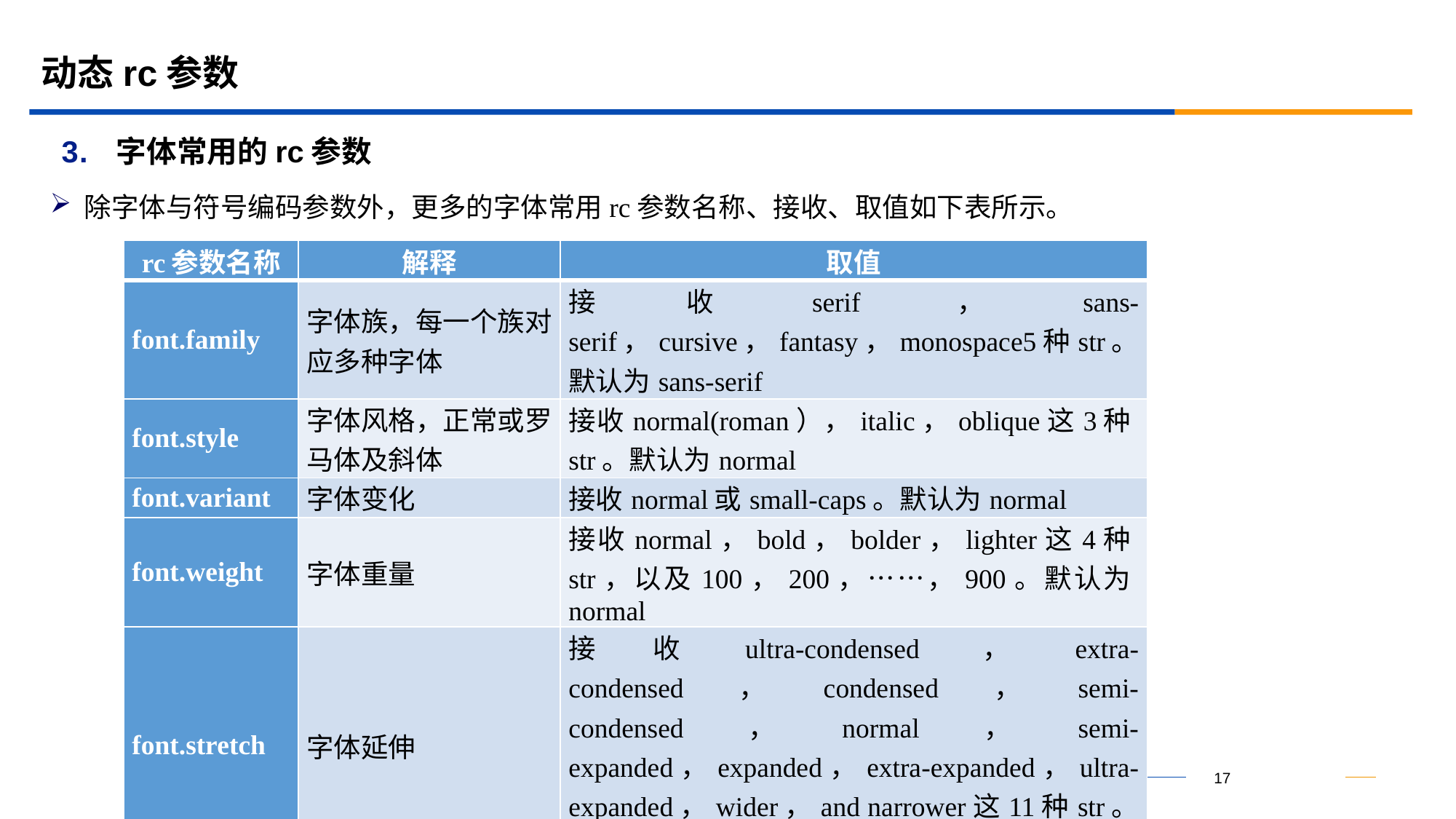

# 动态rc参数
字体常用的rc参数
除字体与符号编码参数外，更多的字体常用rc参数名称、接收、取值如下表所示。
| rc参数名称 | 解释 | 取值 |
| --- | --- | --- |
| font.family | 字体族，每一个族对应多种字体 | 接收serif，sans-serif，cursive，fantasy，monospace5种str。默认为sans-serif |
| font.style | 字体风格，正常或罗马体及斜体 | 接收normal(roman），italic，oblique这3种str。默认为normal |
| font.variant | 字体变化 | 接收normal或small-caps。默认为normal |
| font.weight | 字体重量 | 接收normal，bold，bolder，lighter这4种str，以及100，200，……，900。默认为normal |
| font.stretch | 字体延伸 | 接收ultra-condensed，extra-condensed，condensed，semi-condensed，normal，semi-expanded，expanded，extra-expanded，ultra-expanded，wider，and narrower这11种str。默认为normal |
| font.size | 字体大小 | 接收float。默认为10 |